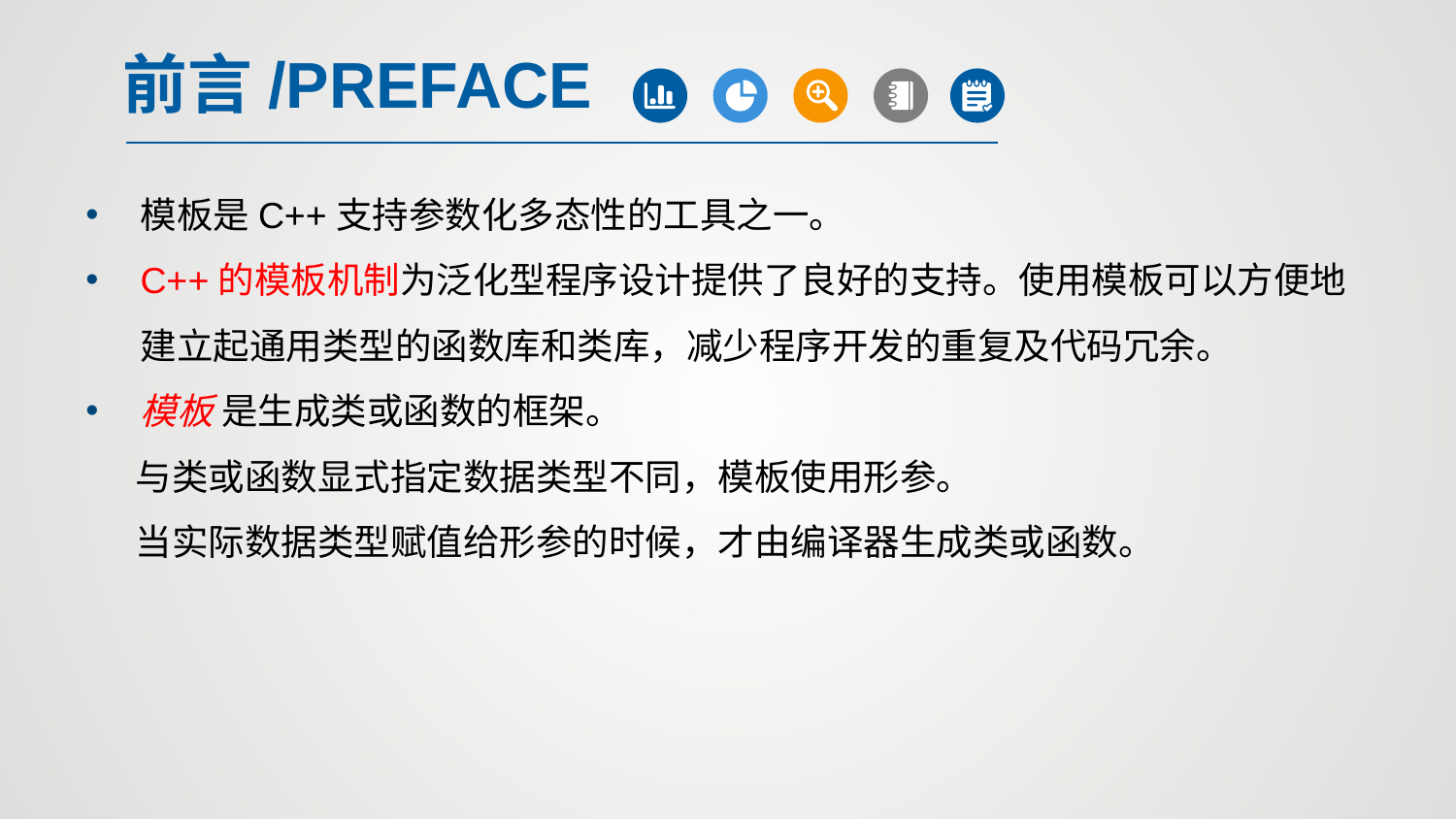

前言/PREFACE

模板是C++支持参数化多态性的工具之一。
C++的模板机制为泛化型程序设计提供了良好的支持。使用模板可以方便地建立起通用类型的函数库和类库，减少程序开发的重复及代码冗余。
模板 是生成类或函数的框架。
     与类或函数显式指定数据类型不同，模板使用形参。
     当实际数据类型赋值给形参的时候，才由编译器生成类或函数。